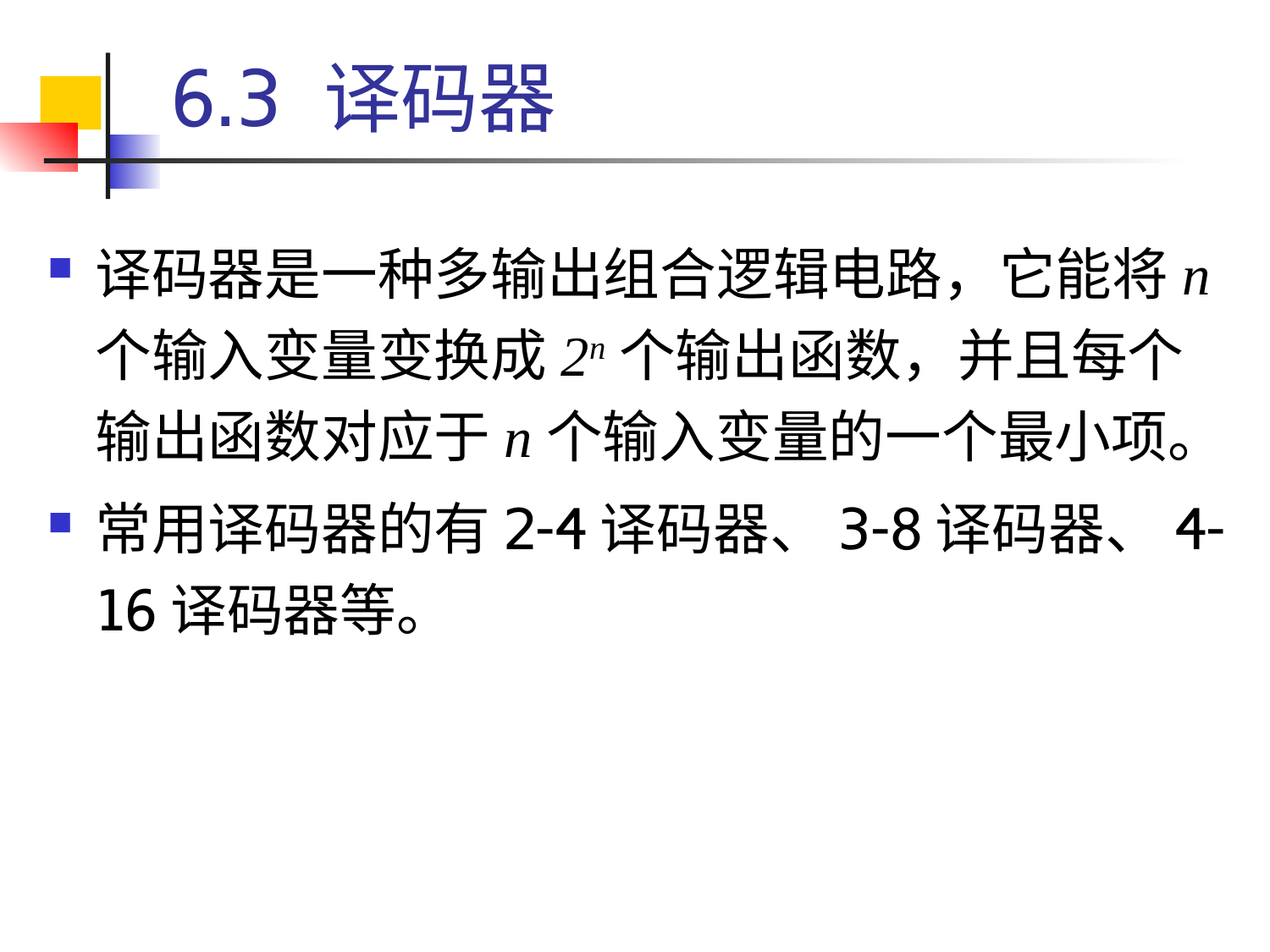

# 6.3 译码器
译码器是一种多输出组合逻辑电路，它能将n个输入变量变换成2n个输出函数，并且每个输出函数对应于n个输入变量的一个最小项。
常用译码器的有2-4译码器、3-8译码器、4-16译码器等。